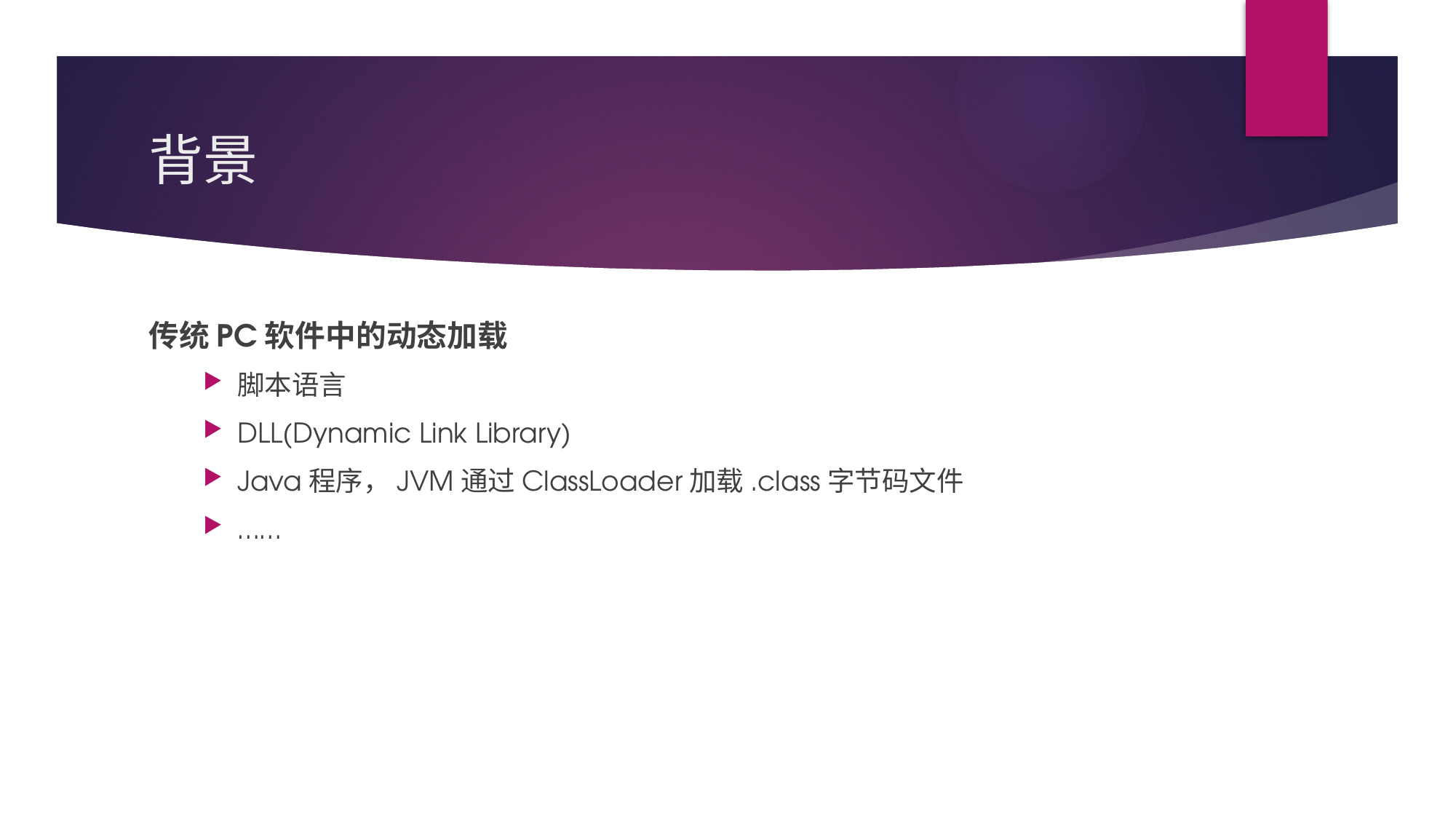

# 背景
传统PC软件中的动态加载
脚本语言
DLL(Dynamic Link Library)
Java程序，JVM通过ClassLoader加载.class字节码文件
……